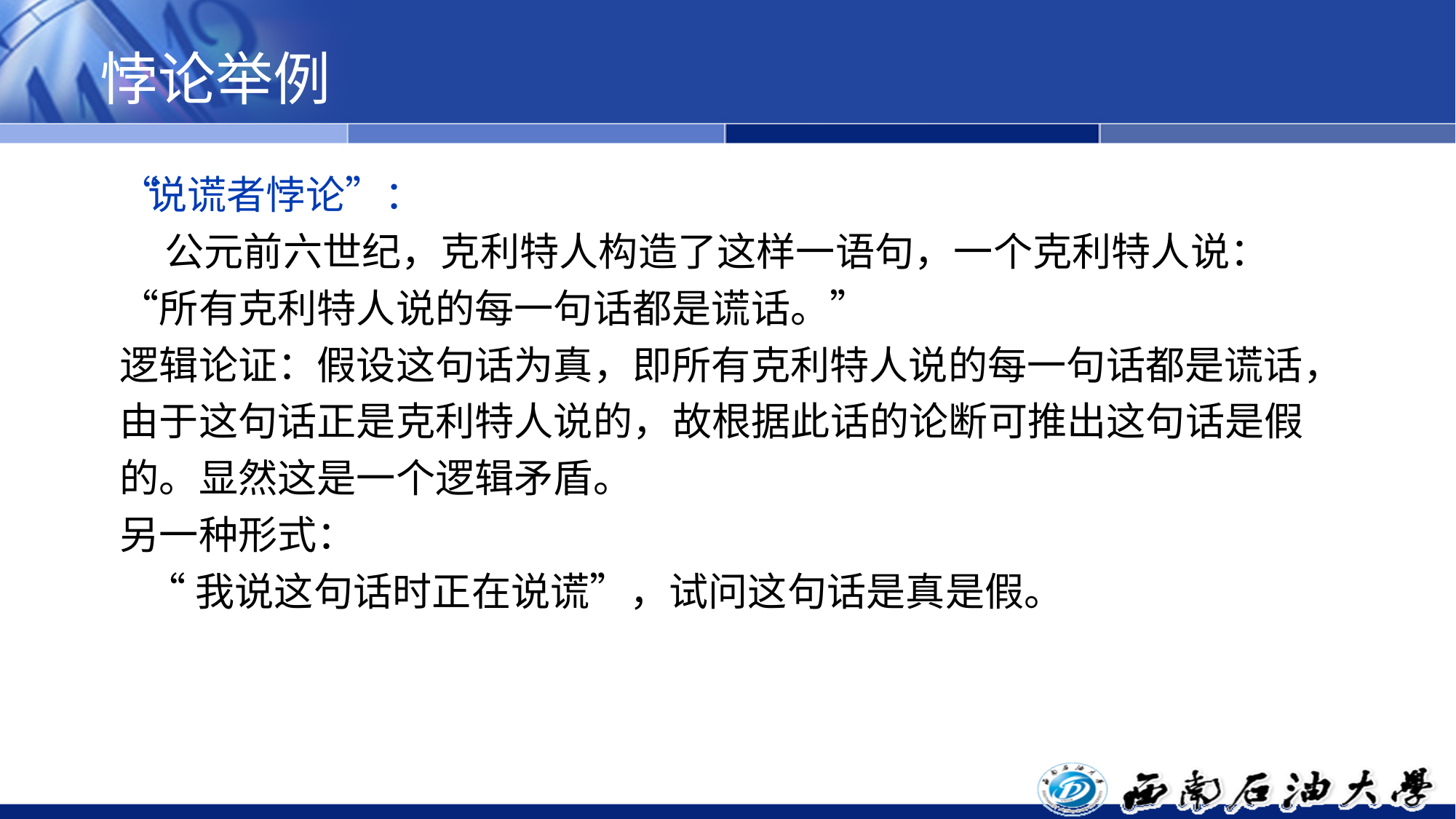

悖论举例
“说谎者悖论”：
    公元前六世纪，克利特人构造了这样一语句，一个克利特人说：“所有克利特人说的每一句话都是谎话。”
逻辑论证：假设这句话为真，即所有克利特人说的每一句话都是谎话，由于这句话正是克利特人说的，故根据此话的论断可推出这句话是假的。显然这是一个逻辑矛盾。
另一种形式：
   “我说这句话时正在说谎”，试问这句话是真是假。